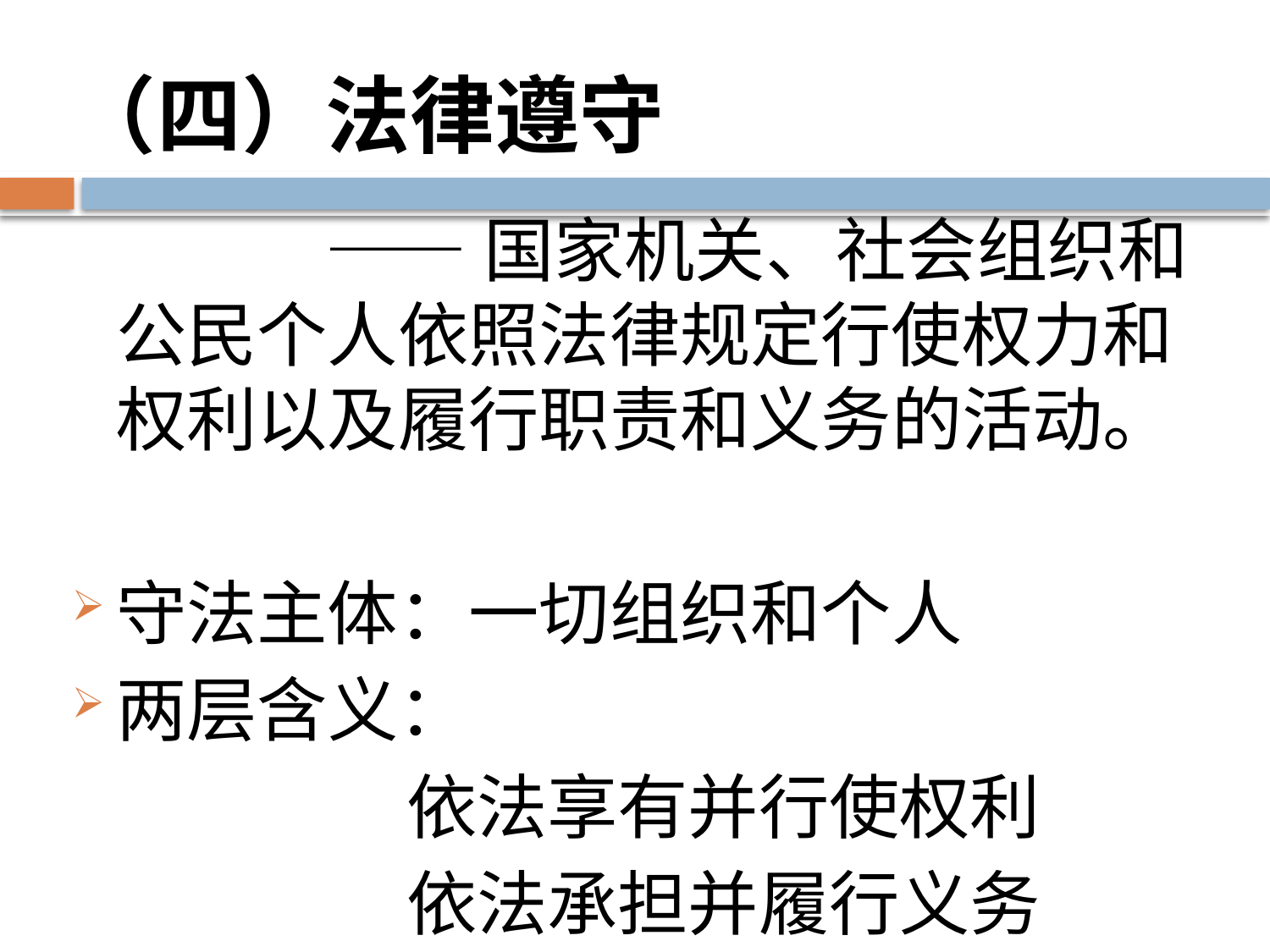

（四）法律遵守

                ——国家机关、社会组织和公民个人依照法律规定行使权力和权利以及履行职责和义务的活动。

守法主体：一切组织和个人
两层含义：
                    依法享有并行使权利
                    依法承担并履行义务